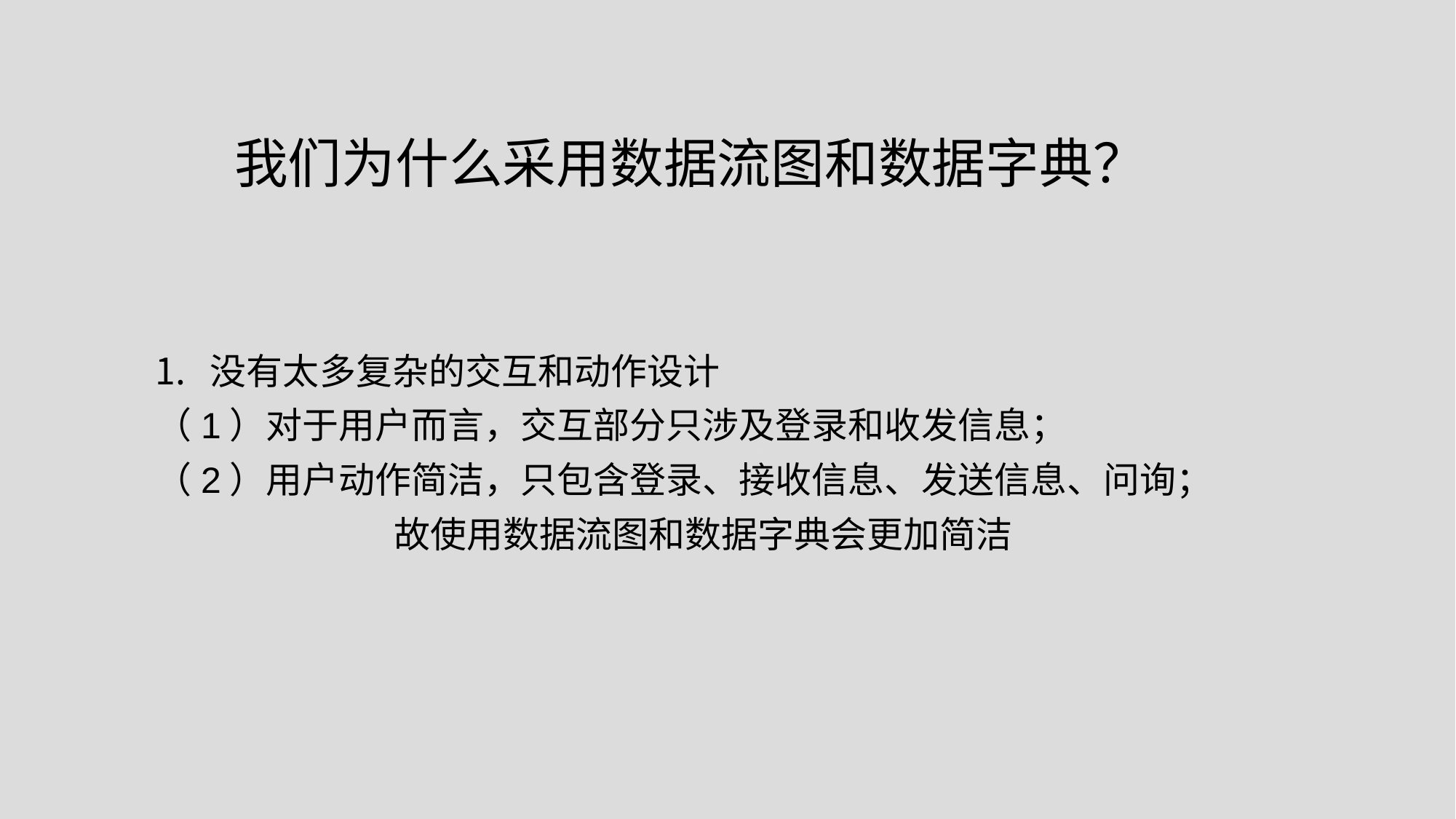

# 我们为什么采用数据流图和数据字典？
没有太多复杂的交互和动作设计
（1）对于用户而言，交互部分只涉及登录和收发信息；
（2）用户动作简洁，只包含登录、接收信息、发送信息、问询；
  故使用数据流图和数据字典会更加简洁